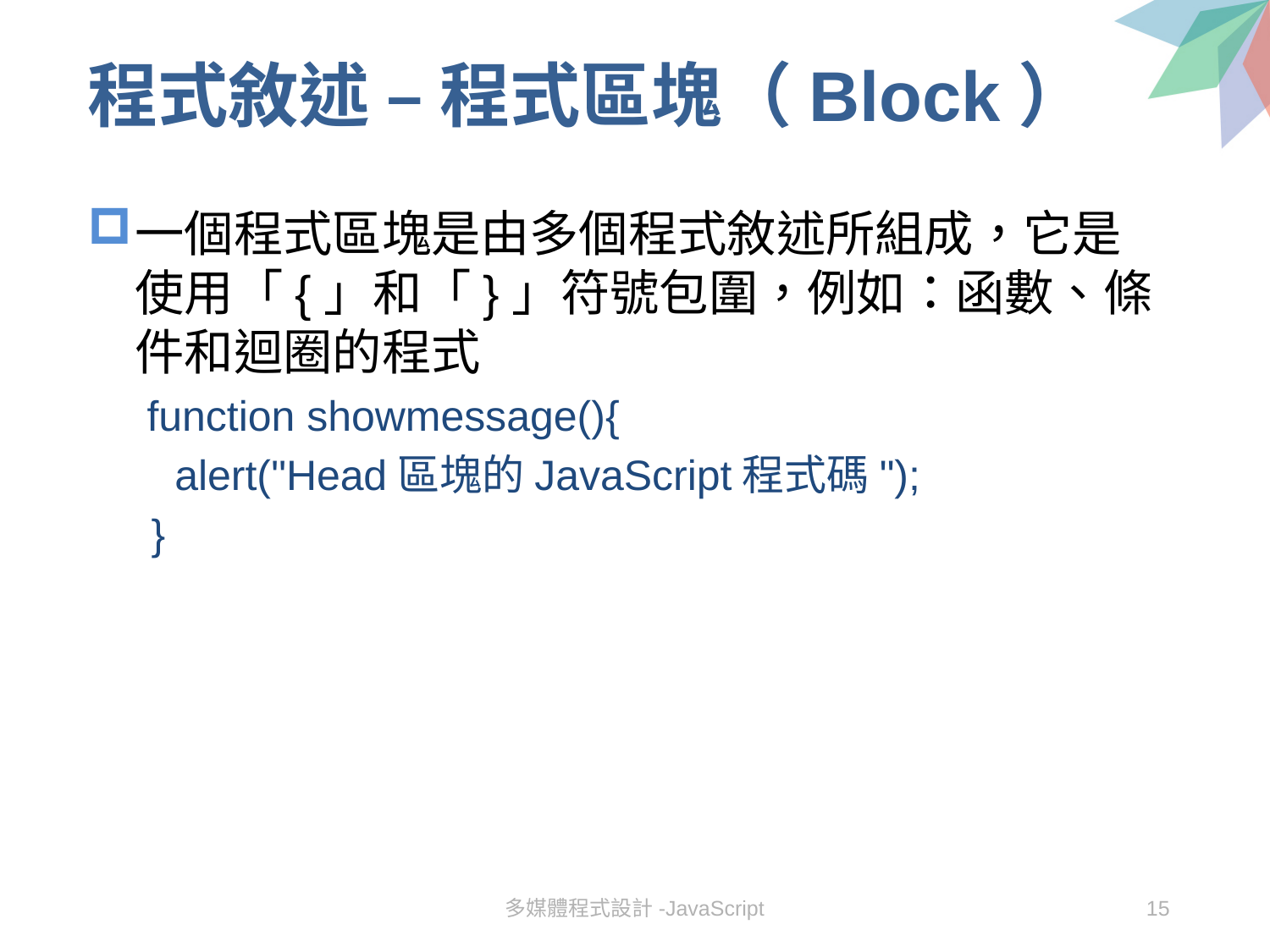

# 程式敘述 – 程式區塊（Block）
一個程式區塊是由多個程式敘述所組成，它是使用「{」和「}」符號包圍，例如：函數、條件和迴圈的程式
     function showmessage(){
  alert("Head區塊的JavaScript程式碼");
}
多媒體程式設計-JavaScript
15